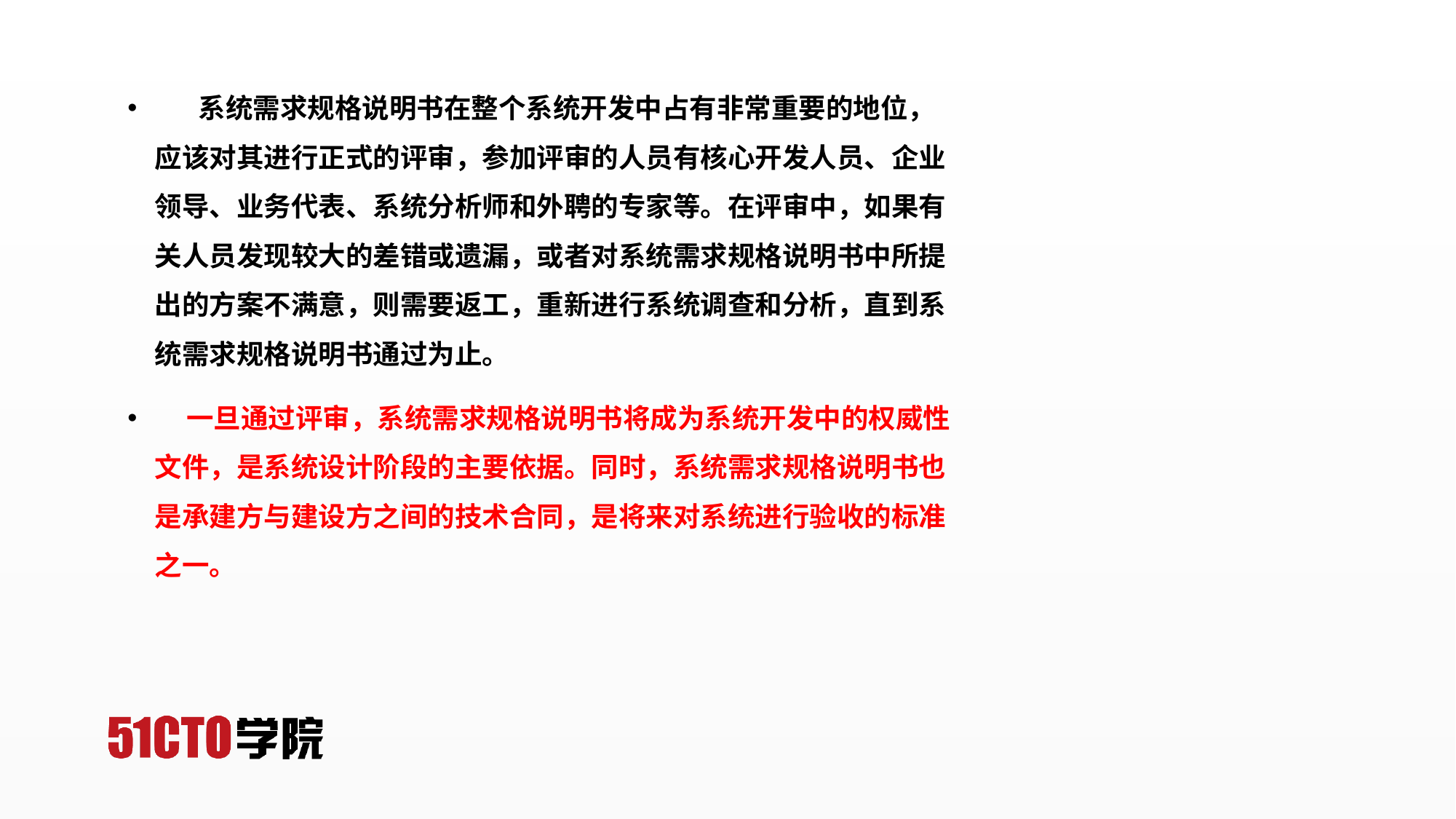

系统需求规格说明书在整个系统开发中占有非常重要的地位，应该对其进行正式的评审，参加评审的人员有核心开发人员、企业领导、业务代表、系统分析师和外聘的专家等。在评审中，如果有关人员发现较大的差错或遗漏，或者对系统需求规格说明书中所提出的方案不满意，则需要返工，重新进行系统调查和分析，直到系统需求规格说明书通过为止。
    一旦通过评审，系统需求规格说明书将成为系统开发中的权威性文件，是系统设计阶段的主要依据。同时，系统需求规格说明书也是承建方与建设方之间的技术合同，是将来对系统进行验收的标准之一。